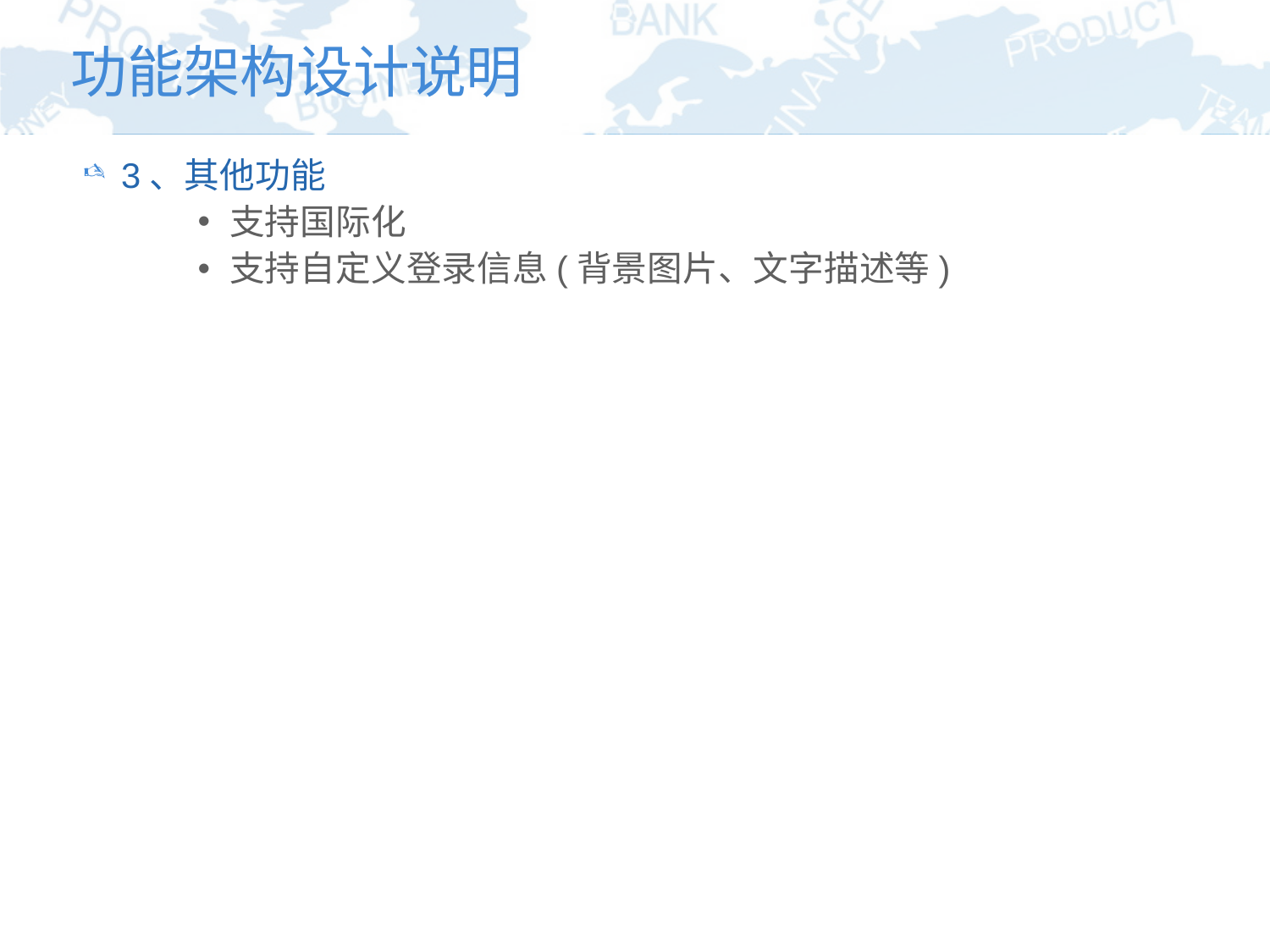

# 功能架构设计说明
3、其他功能
支持国际化
支持自定义登录信息(背景图片、文字描述等)